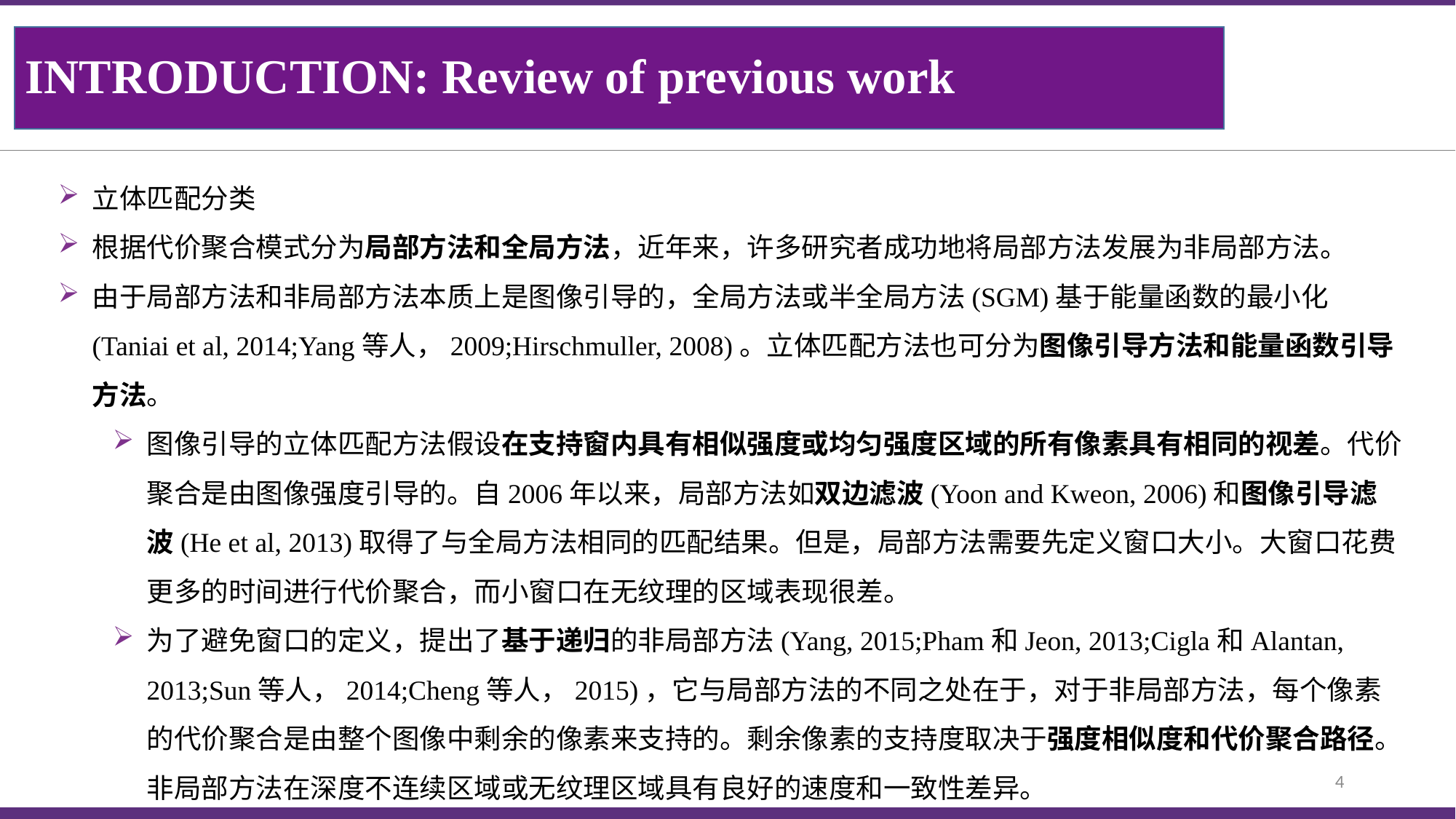

INTRODUCTION: Review of previous work
立体匹配分类
根据代价聚合模式分为局部方法和全局方法，近年来，许多研究者成功地将局部方法发展为非局部方法。
由于局部方法和非局部方法本质上是图像引导的，全局方法或半全局方法(SGM)基于能量函数的最小化(Taniai et al, 2014;Yang等人，2009;Hirschmuller, 2008)。立体匹配方法也可分为图像引导方法和能量函数引导方法。
图像引导的立体匹配方法假设在支持窗内具有相似强度或均匀强度区域的所有像素具有相同的视差。代价聚合是由图像强度引导的。自2006年以来，局部方法如双边滤波(Yoon and Kweon, 2006)和图像引导滤波(He et al, 2013)取得了与全局方法相同的匹配结果。但是，局部方法需要先定义窗口大小。大窗口花费更多的时间进行代价聚合，而小窗口在无纹理的区域表现很差。
为了避免窗口的定义，提出了基于递归的非局部方法(Yang, 2015;Pham和Jeon, 2013;Cigla和Alantan, 2013;Sun等人，2014;Cheng等人，2015)，它与局部方法的不同之处在于，对于非局部方法，每个像素的代价聚合是由整个图像中剩余的像素来支持的。剩余像素的支持度取决于强度相似度和代价聚合路径。非局部方法在深度不连续区域或无纹理区域具有良好的速度和一致性差异。
然而，目前的方法都没有考虑到像素的强度可能相似，但相应的差异可能平滑或急剧变化。
4